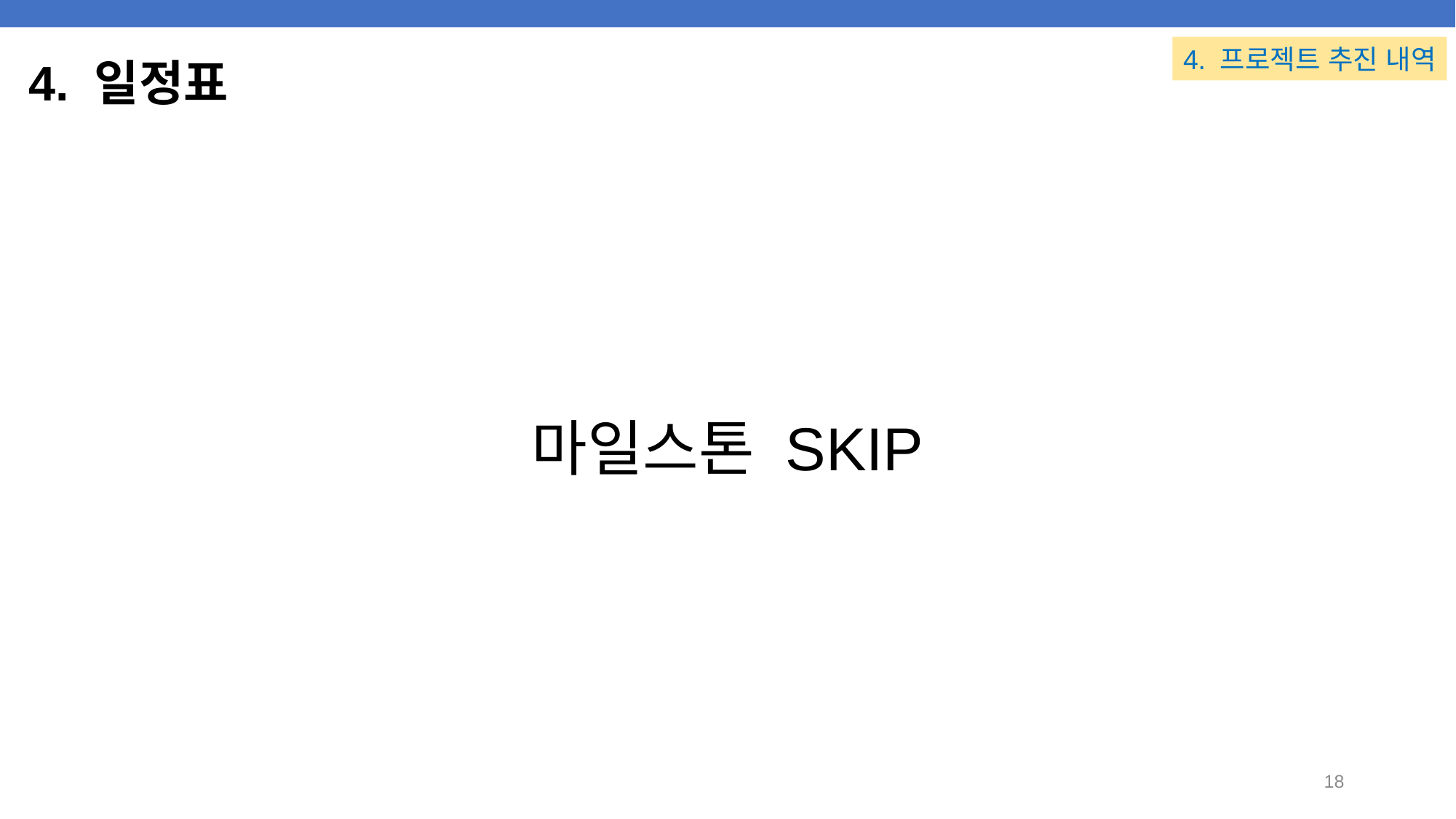

# 4. 일정표
4. 프로젝트 추진 내역
마일스톤 SKIP
18